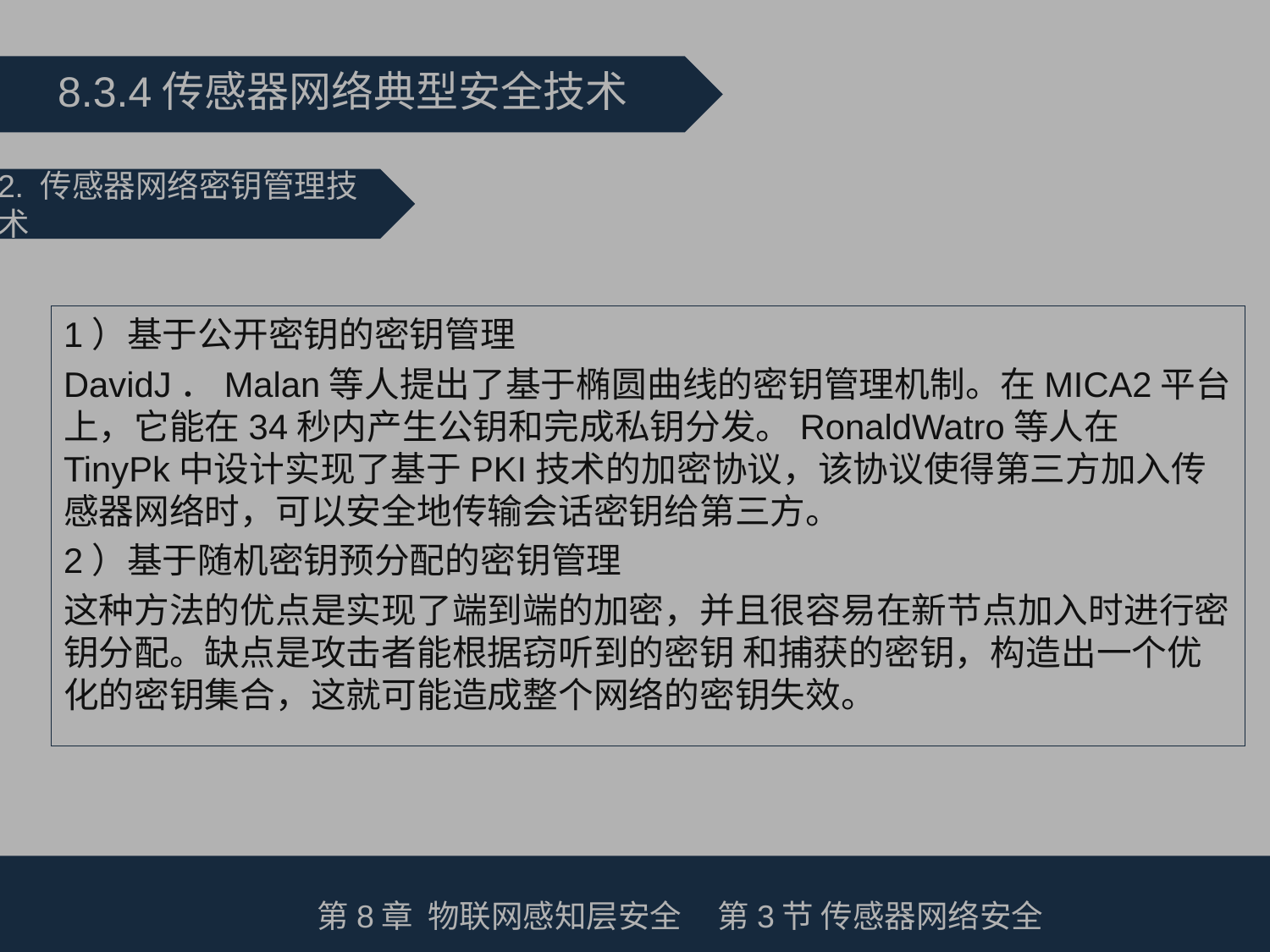

8.3.4传感器网络典型安全技术
2. 传感器网络密钥管理技术
1）基于公开密钥的密钥管理
DavidJ．Malan等人提出了基于椭圆曲线的密钥管理机制。在MICA2平台上，它能在34秒内产生公钥和完成私钥分发。RonaldWatro等人在TinyPk中设计实现了基于PKI技术的加密协议，该协议使得第三方加入传感器网络时，可以安全地传输会话密钥给第三方。
2）基于随机密钥预分配的密钥管理
这种方法的优点是实现了端到端的加密，并且很容易在新节点加入时进行密钥分配。缺点是攻击者能根据窃听到的密钥 和捕获的密钥，构造出一个优化的密钥集合，这就可能造成整个网络的密钥失效。

第8章  物联网感知层安全     第3节 传感器网络安全